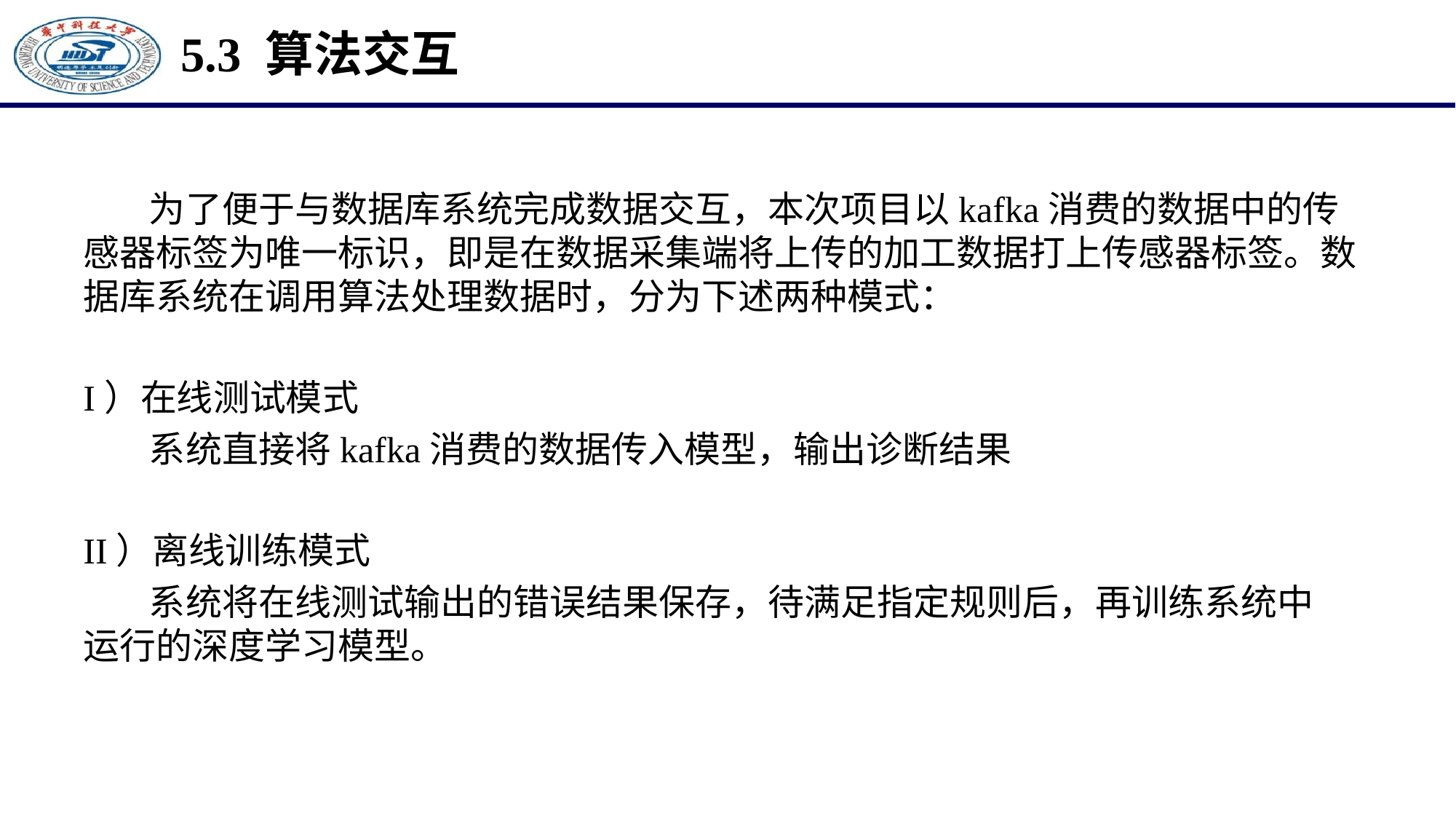

# 5.3 算法交互

       为了便于与数据库系统完成数据交互，本次项目以kafka消费的数据中的传感器标签为唯一标识，即是在数据采集端将上传的加工数据打上传感器标签。数据库系统在调用算法处理数据时，分为下述两种模式：

I）在线测试模式
       系统直接将kafka消费的数据传入模型，输出诊断结果

II）离线训练模式
       系统将在线测试输出的错误结果保存，待满足指定规则后，再训练系统中     运行的深度学习模型。